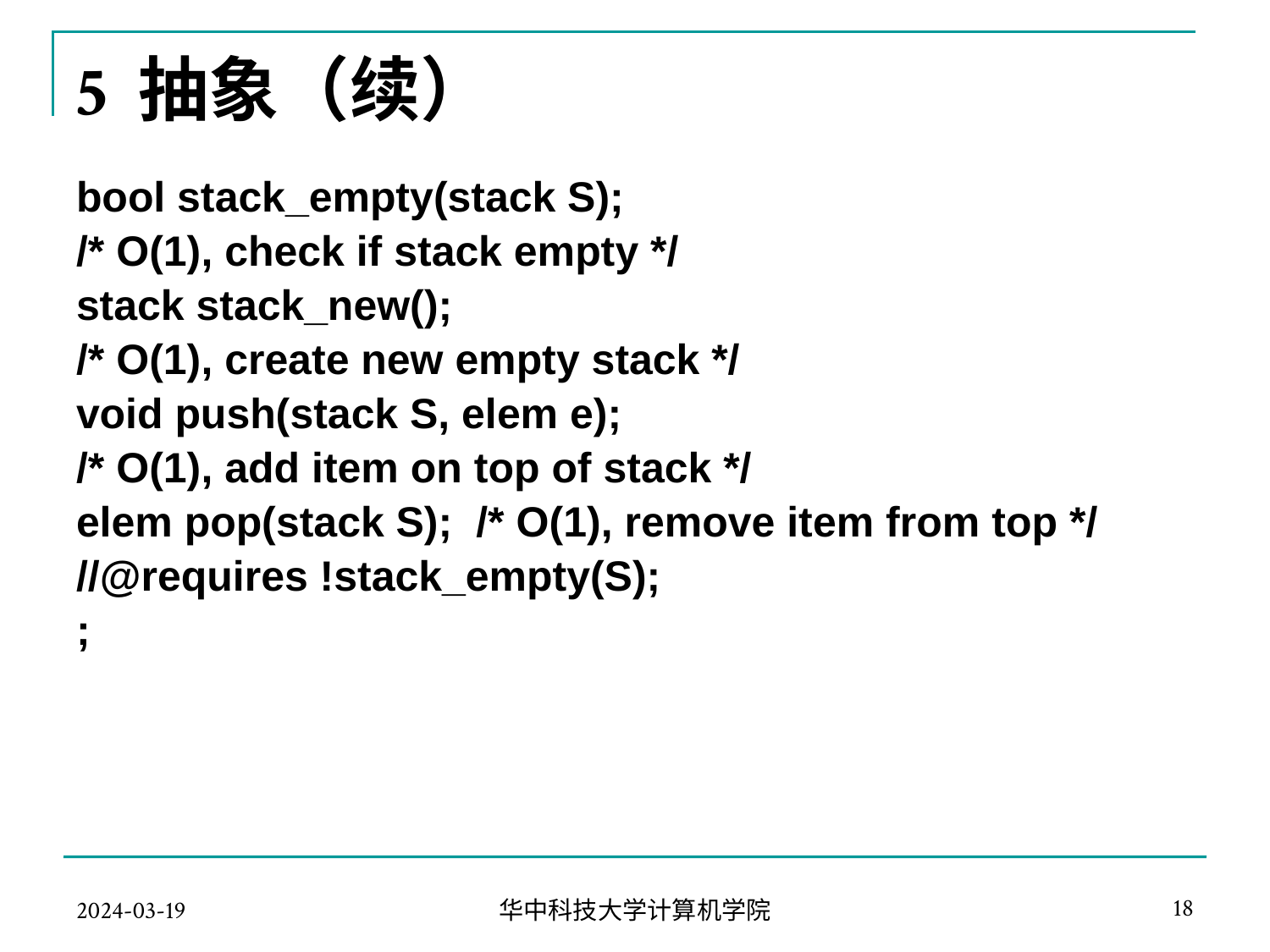

# 5 抽象（续）
bool stack_empty(stack S);
/* O(1), check if stack empty */
stack stack_new();
/* O(1), create new empty stack */
void push(stack S, elem e);
/* O(1), add item on top of stack */
elem pop(stack S);  /* O(1), remove item from top */
//@requires !stack_empty(S);
;
2024-03-19
18
华中科技大学计算机学院